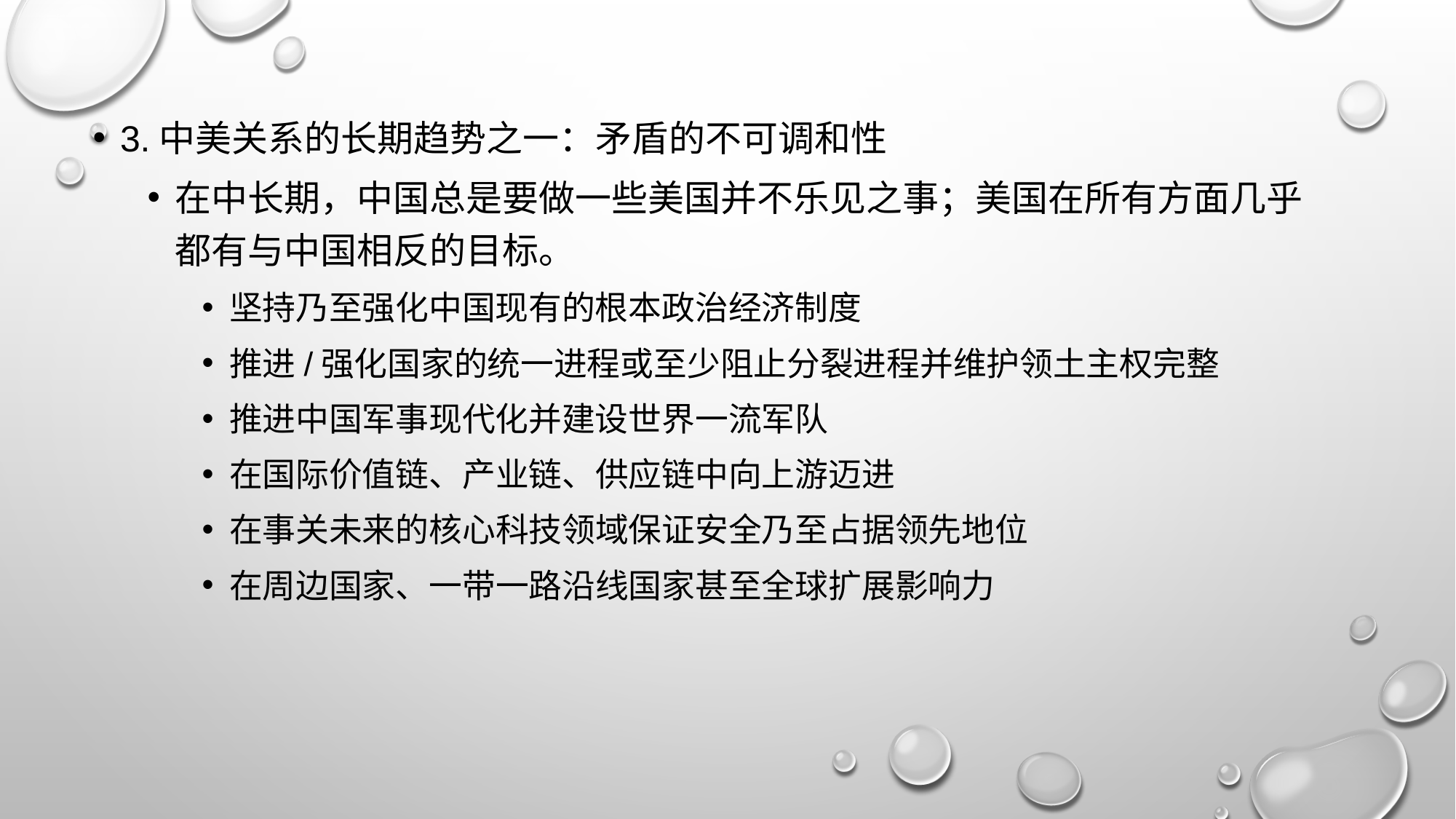

3.中美关系的长期趋势之一：矛盾的不可调和性
在中长期，中国总是要做一些美国并不乐见之事；美国在所有方面几乎都有与中国相反的目标。
坚持乃至强化中国现有的根本政治经济制度
推进/强化国家的统一进程或至少阻止分裂进程并维护领土主权完整
推进中国军事现代化并建设世界一流军队
在国际价值链、产业链、供应链中向上游迈进
在事关未来的核心科技领域保证安全乃至占据领先地位
在周边国家、一带一路沿线国家甚至全球扩展影响力